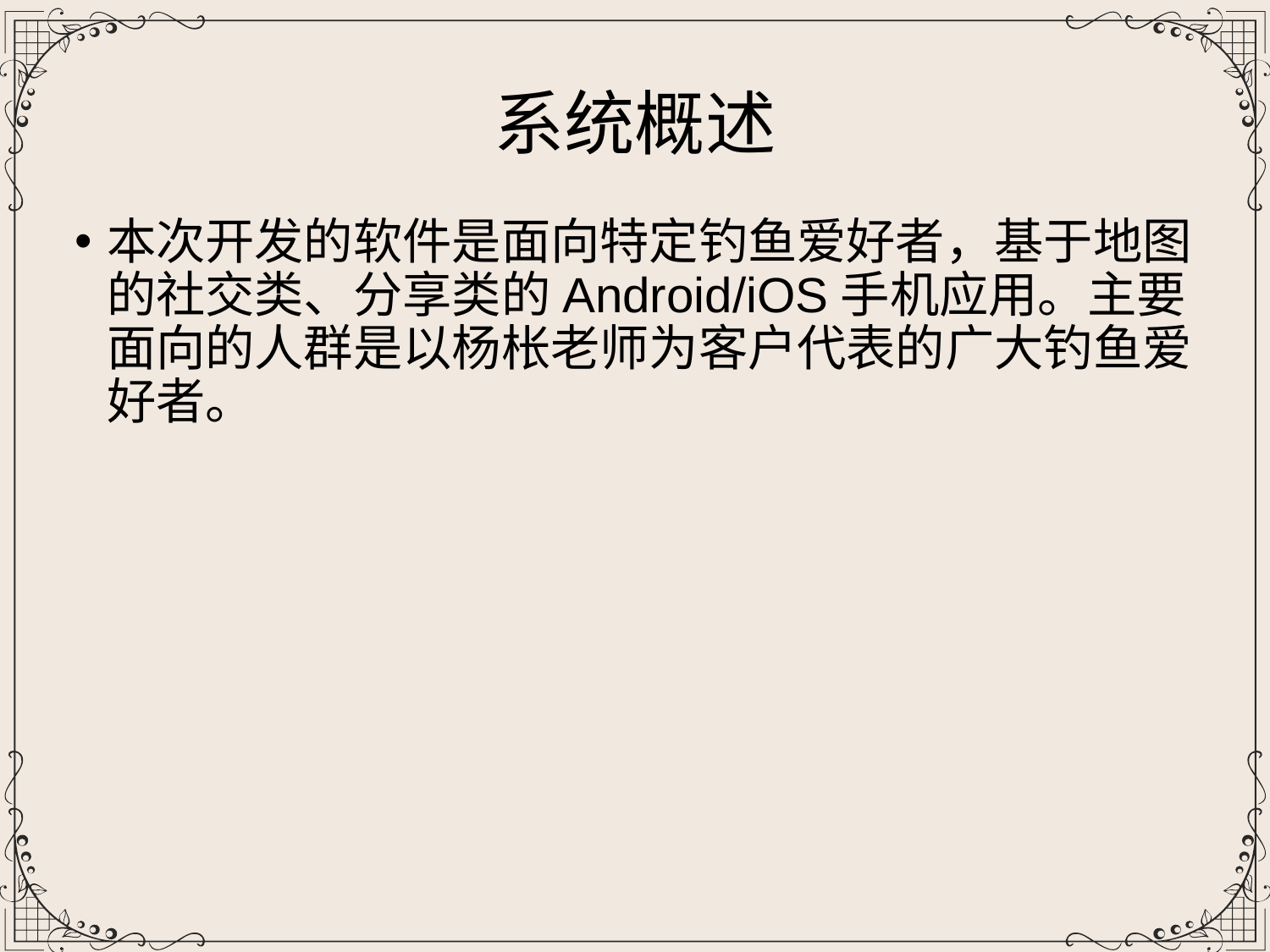

系统概述
本次开发的软件是面向特定钓鱼爱好者，基于地图的社交类、分享类的Android/iOS手机应用。主要面向的人群是以杨枨老师为客户代表的广大钓鱼爱好者。